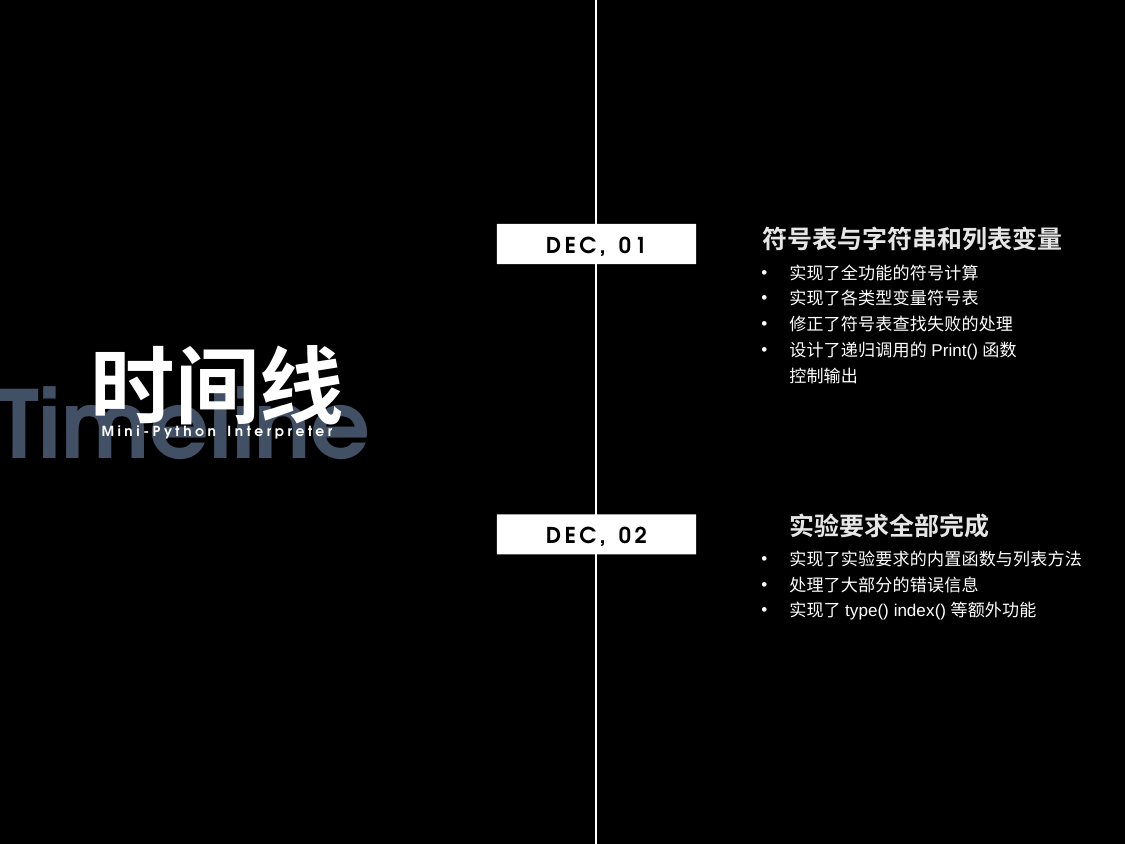

符号表与字符串和列表变量
实现了全功能的符号计算
实现了各类型变量符号表
修正了符号表查找失败的处理
设计了递归调用的Print()函数控制输出
DEC, 01
时间线
Timeline
Mini-Python Interpreter
实验要求全部完成
实现了实验要求的内置函数与列表方法
处理了大部分的错误信息
实现了type() index()等额外功能

DEC, 02